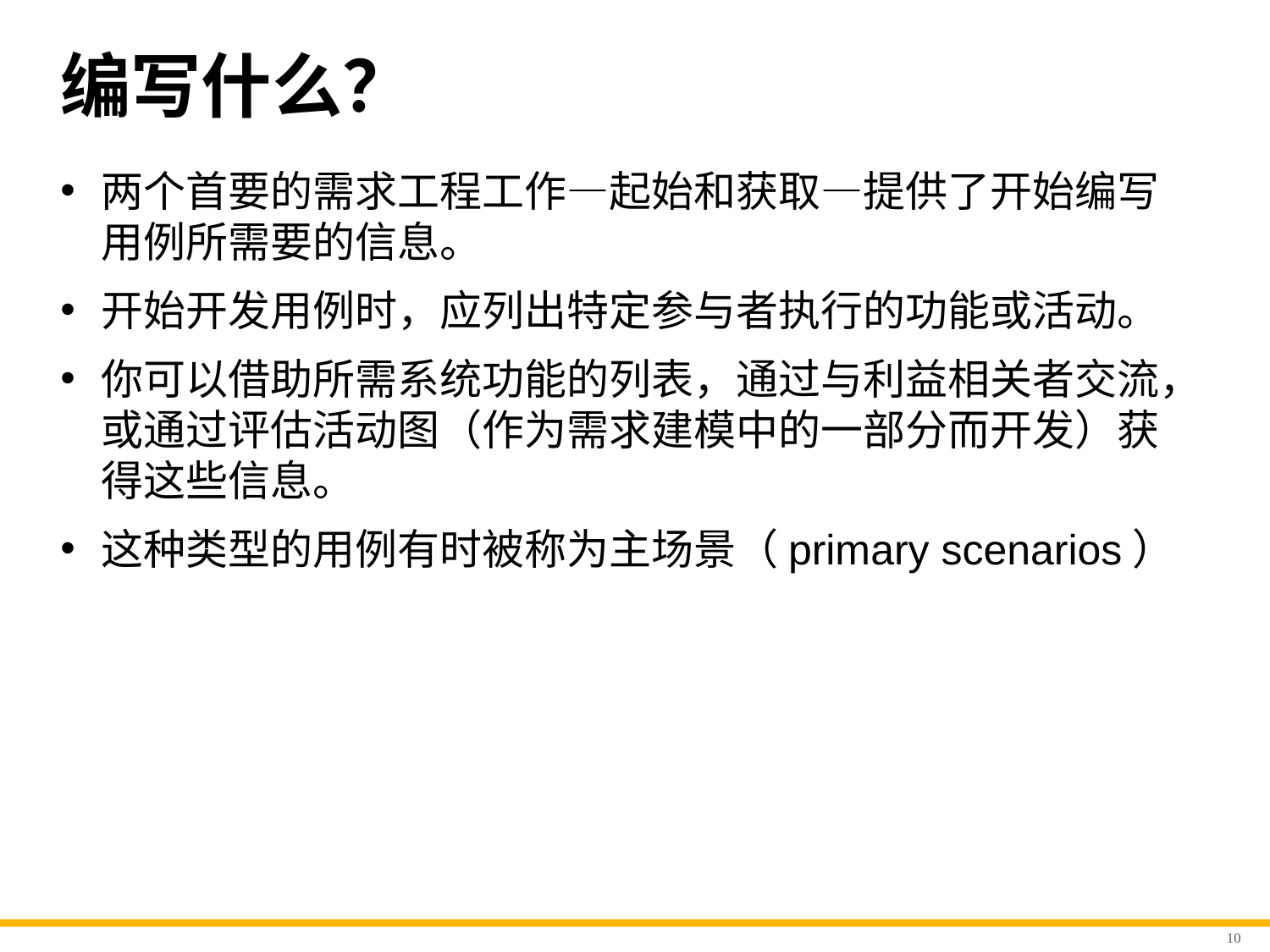

# 编写什么？
两个首要的需求工程工作—起始和获取—提供了开始编写用例所需要的信息。
开始开发用例时，应列出特定参与者执行的功能或活动。
你可以借助所需系统功能的列表，通过与利益相关者交流，或通过评估活动图（作为需求建模中的一部分而开发）获得这些信息。
这种类型的用例有时被称为主场景（primary scenarios）
10